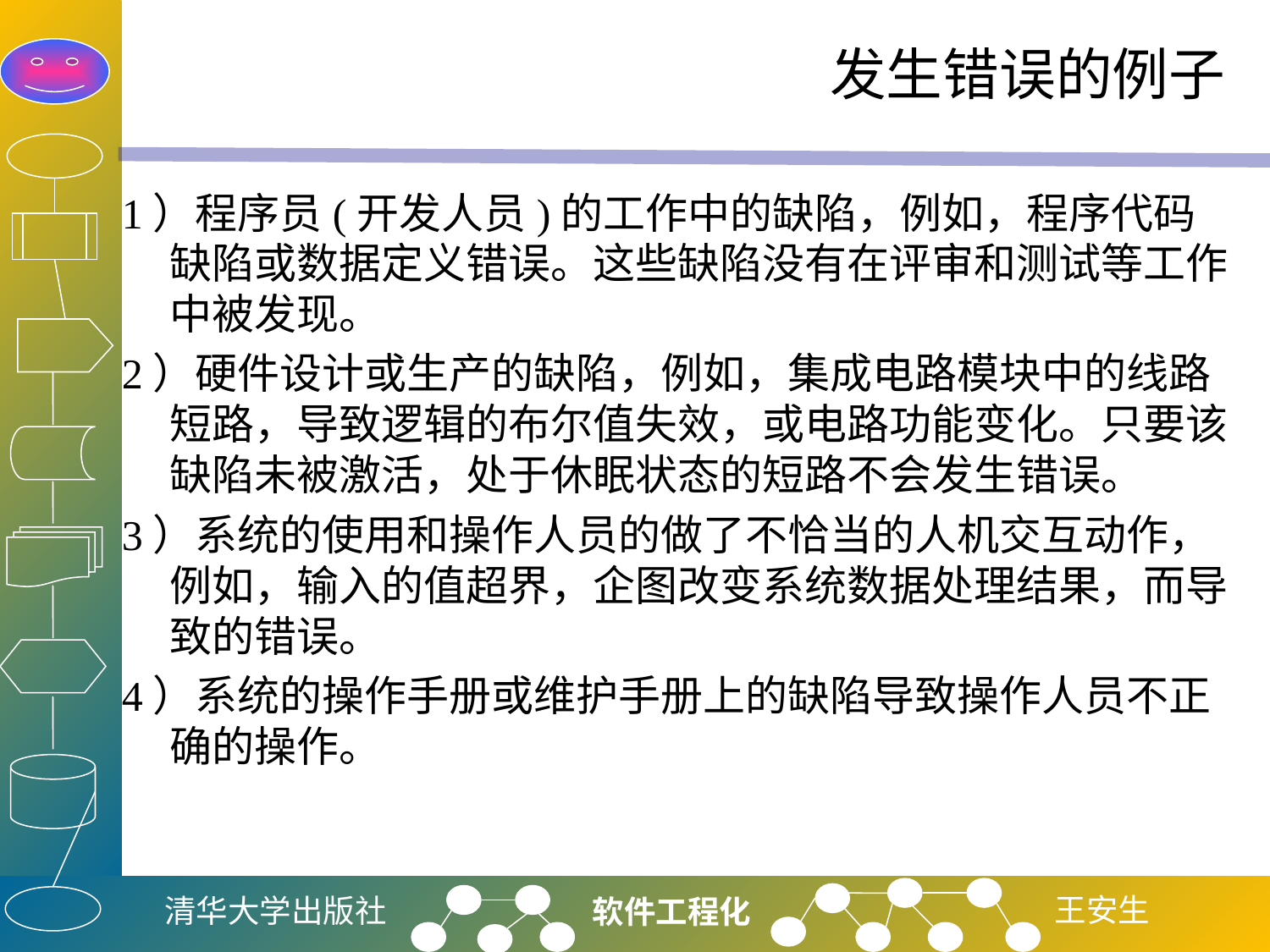

# 发生错误的例子
1）程序员(开发人员)的工作中的缺陷，例如，程序代码缺陷或数据定义错误。这些缺陷没有在评审和测试等工作中被发现。
2）硬件设计或生产的缺陷，例如，集成电路模块中的线路短路，导致逻辑的布尔值失效，或电路功能变化。只要该缺陷未被激活，处于休眠状态的短路不会发生错误。
3）系统的使用和操作人员的做了不恰当的人机交互动作，例如，输入的值超界，企图改变系统数据处理结果，而导致的错误。
4）系统的操作手册或维护手册上的缺陷导致操作人员不正确的操作。